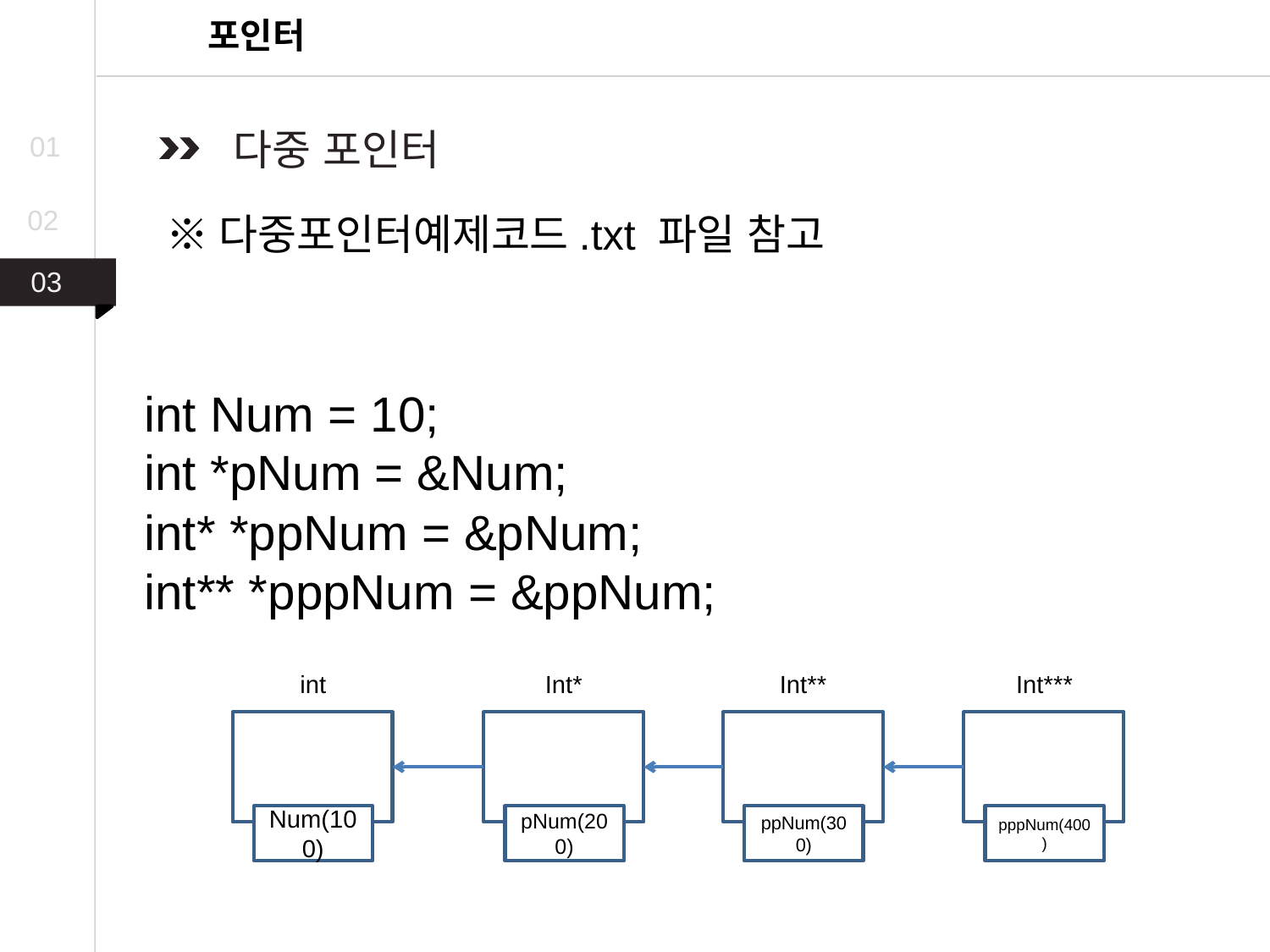

포인터
  다중 포인터
01

02
※다중포인터예제코드.txt 파일 참고
03

03
02

int Num = 10;
int *pNum = &Num;
int* *ppNum = &pNum;
int** *pppNum = &ppNum;
int
Int*
Int**
Int***

Num(100)
pNum(200)
ppNum(300)
pppNum(400)